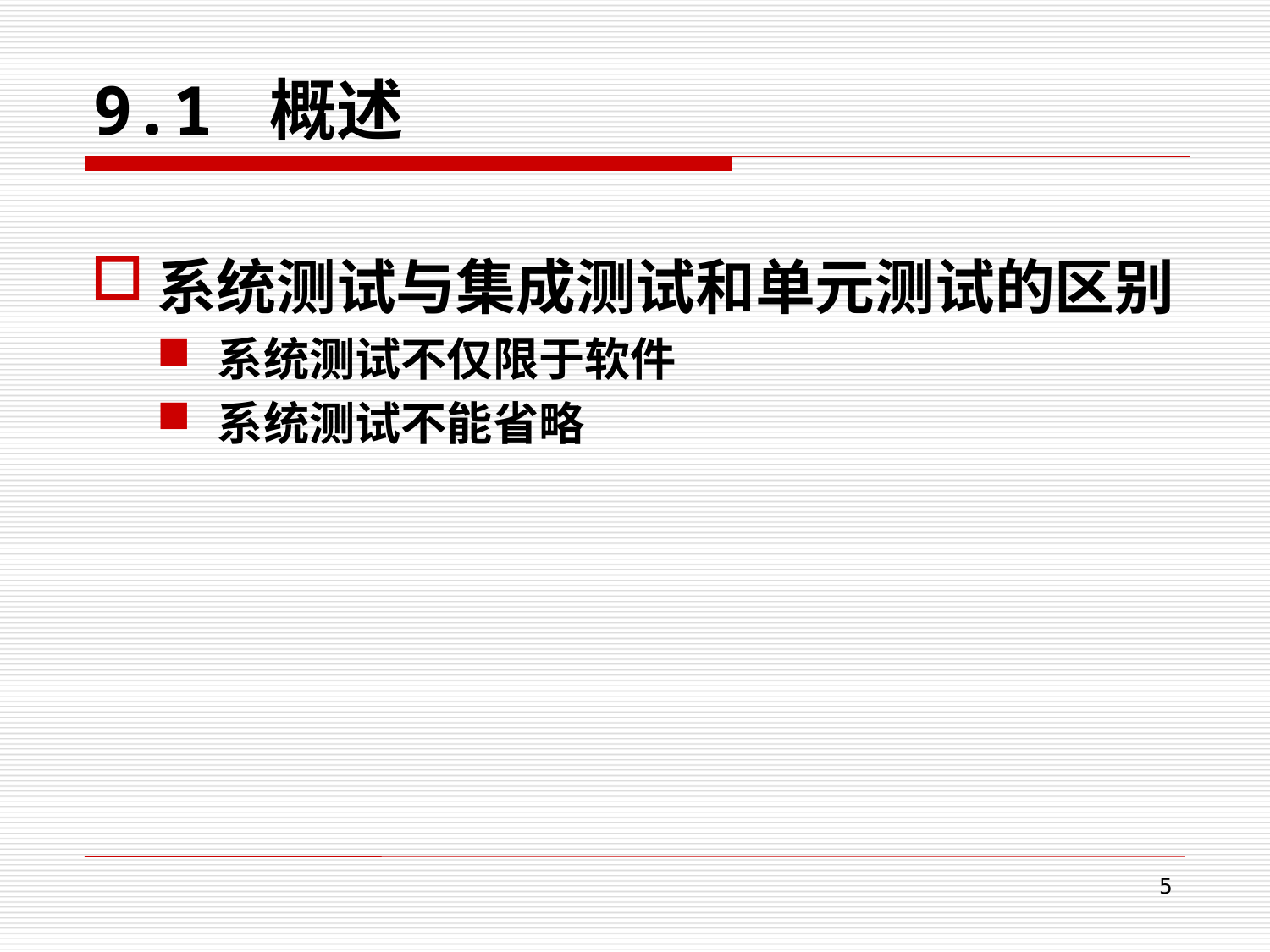

系统测试与集成测试和单元测试的区别
系统测试不仅限于软件
系统测试不能省略
9.1 概述
5